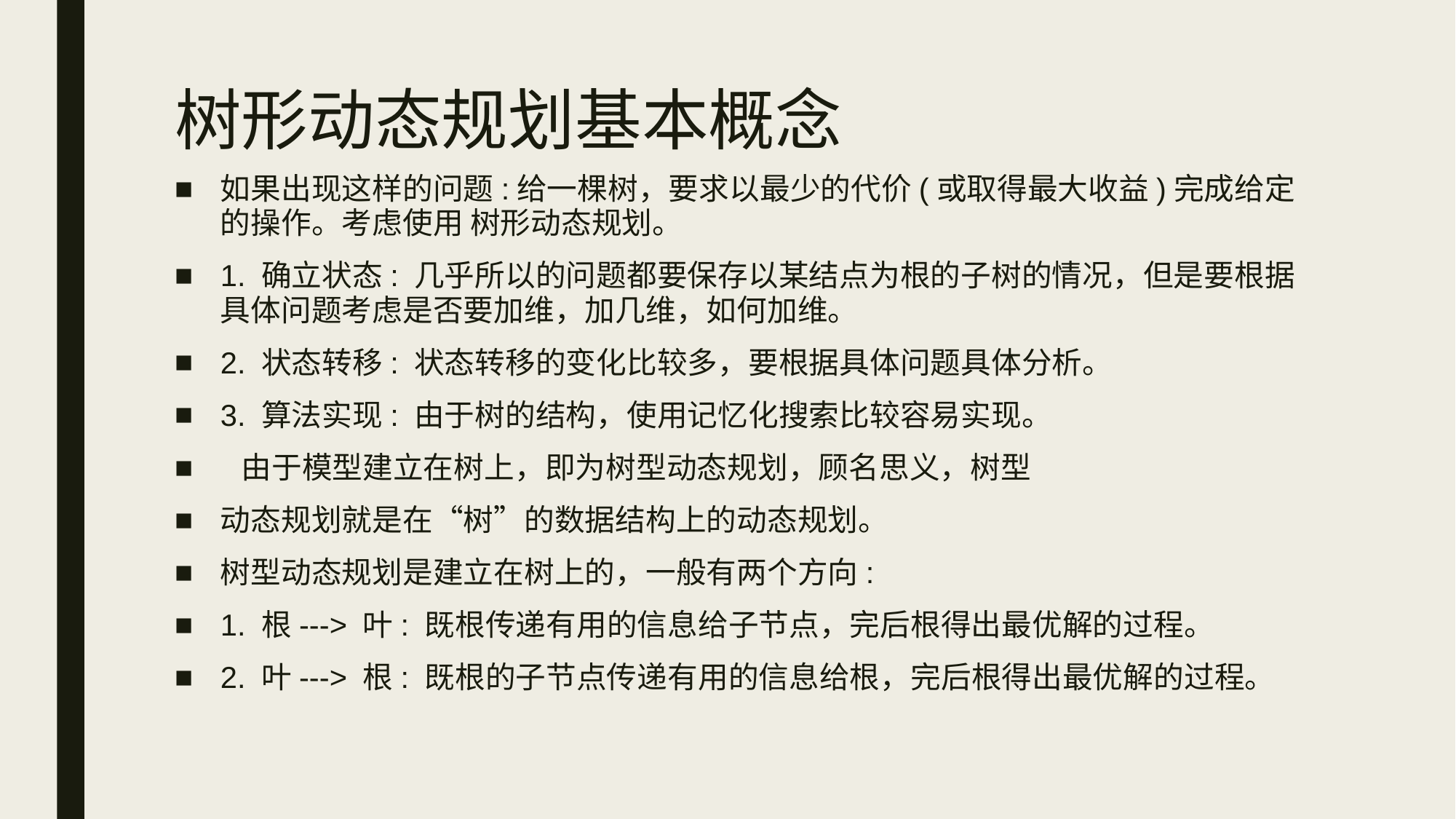

# 树形动态规划基本概念
如果出现这样的问题:给一棵树，要求以最少的代价(或取得最大收益)完成给定的操作。考虑使用 树形动态规划。
1. 确立状态: 几乎所以的问题都要保存以某结点为根的子树的情况，但是要根据具体问题考虑是否要加维，加几维，如何加维。
2. 状态转移: 状态转移的变化比较多，要根据具体问题具体分析。
3. 算法实现: 由于树的结构，使用记忆化搜索比较容易实现。
  由于模型建立在树上，即为树型动态规划，顾名思义，树型
动态规划就是在“树”的数据结构上的动态规划。
树型动态规划是建立在树上的，一般有两个方向:
1. 根---> 叶: 既根传递有用的信息给子节点，完后根得出最优解的过程。
2. 叶---> 根: 既根的子节点传递有用的信息给根，完后根得出最优解的过程。